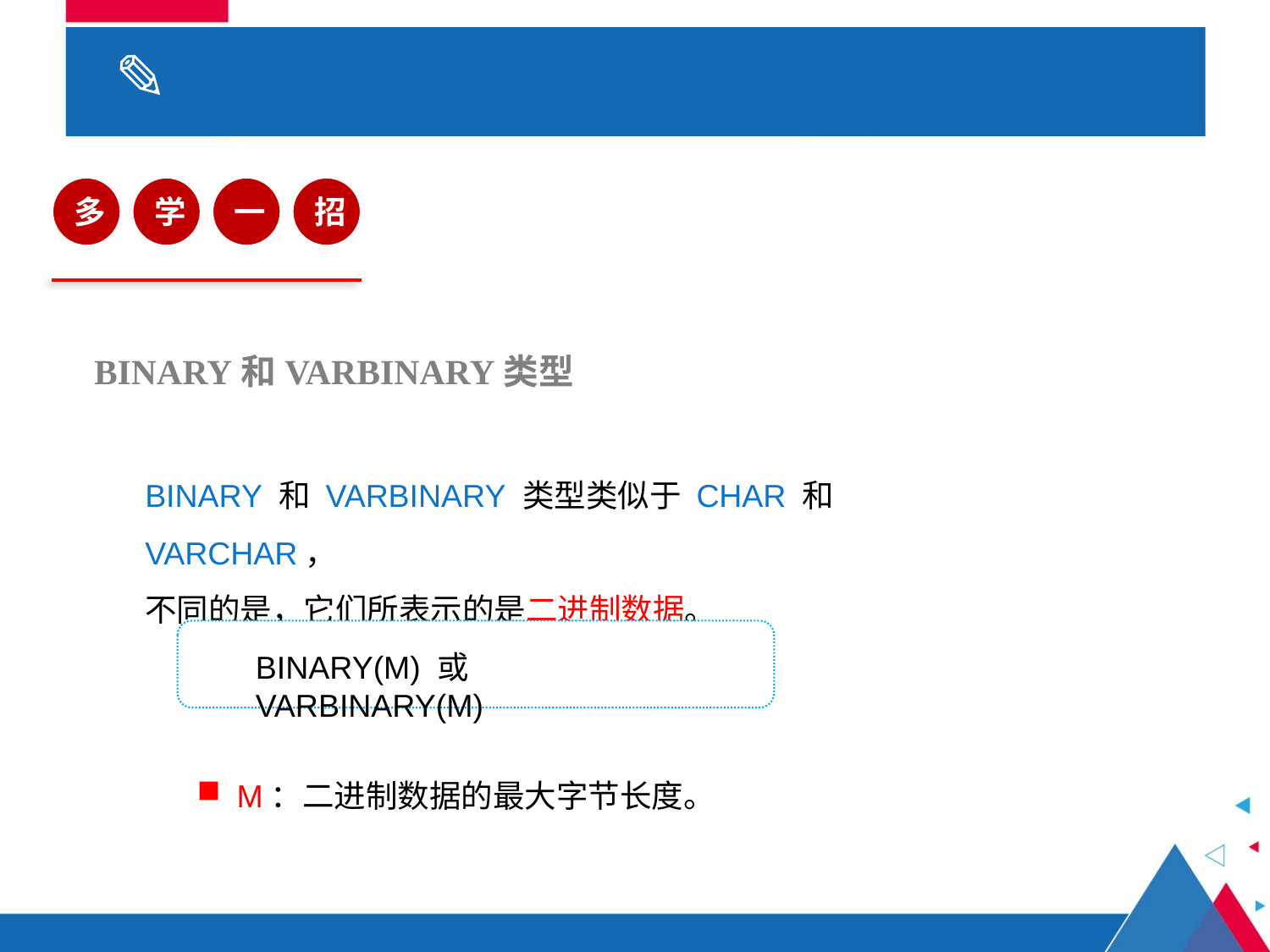

# 3.1 数据类型
多
学
一
招
  BINARY和VARBINARY类型
BINARY 和 VARBINARY 类型类似于 CHAR 和 VARCHAR，
不同的是，它们所表示的是二进制数据。

BINARY(M) 或 VARBINARY(M)
M：二进制数据的最大字节长度。